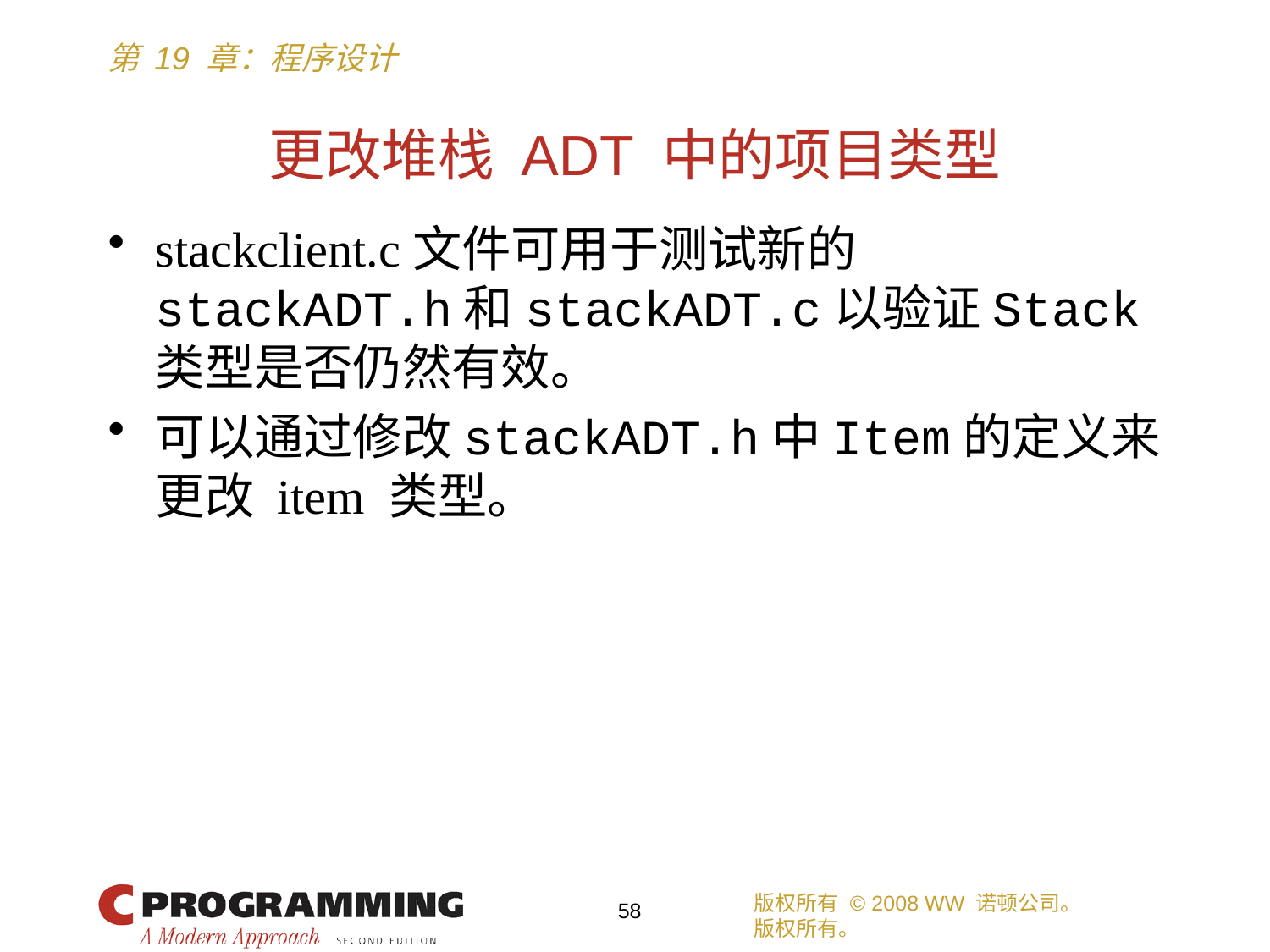

# 更改堆栈 ADT 中的项目类型
stackclient.c文件可用于测试新的stackADT.h和stackADT.c以验证Stack类型是否仍然有效。
可以通过修改stackADT.h中Item的定义来更改 item 类型。

版权所有 © 2008 WW 诺顿公司。
版权所有。
58